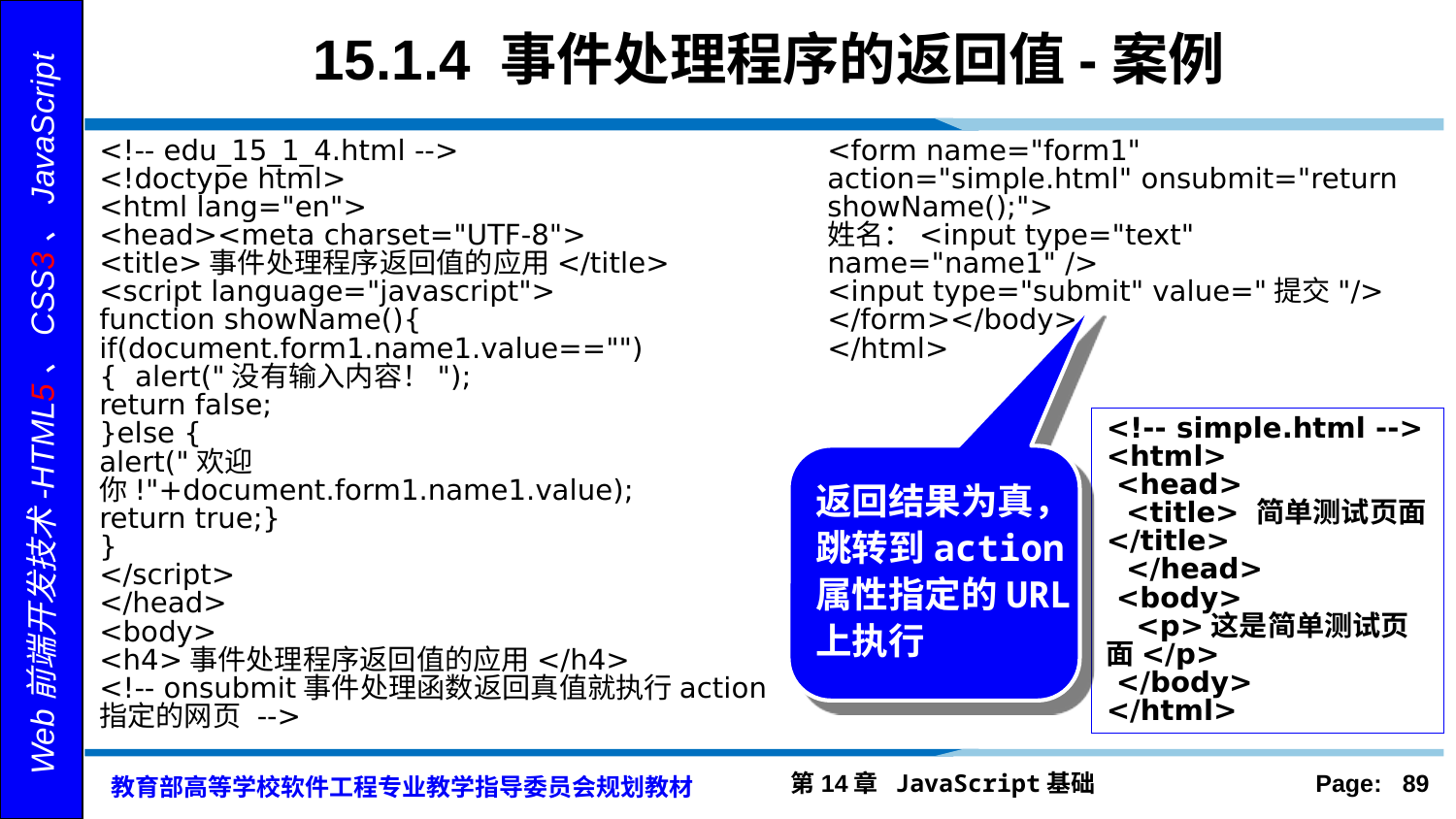

# 15.1.4 事件处理程序的返回值-案例
<!-- edu_15_1_4.html -->
<!doctype html>
<html lang="en">
<head><meta charset="UTF-8">
<title>事件处理程序返回值的应用</title>
<script language="javascript">
function showName(){
if(document.form1.name1.value=="")
{  alert("没有输入内容！");
return false;
}else {
alert("欢迎你!"+document.form1.name1.value);
return true;}
}
</script>
</head>
<body>
<h4>事件处理程序返回值的应用</h4>
<!-- onsubmit事件处理函数返回真值就执行action指定的网页 -->

<form name="form1" action="simple.html" onsubmit="return showName();">
姓名：<input type="text" name="name1" />
<input type="submit" value="提交"/>
</form></body>
</html>
<!-- simple.html -->
<html>
 <head>
  <title> 简单测试页面 </title>
  </head>
 <body>
   <p>这是简单测试页面</p>
 </body>
</html>
返回结果为真，
跳转到action
属性指定的URL
上执行